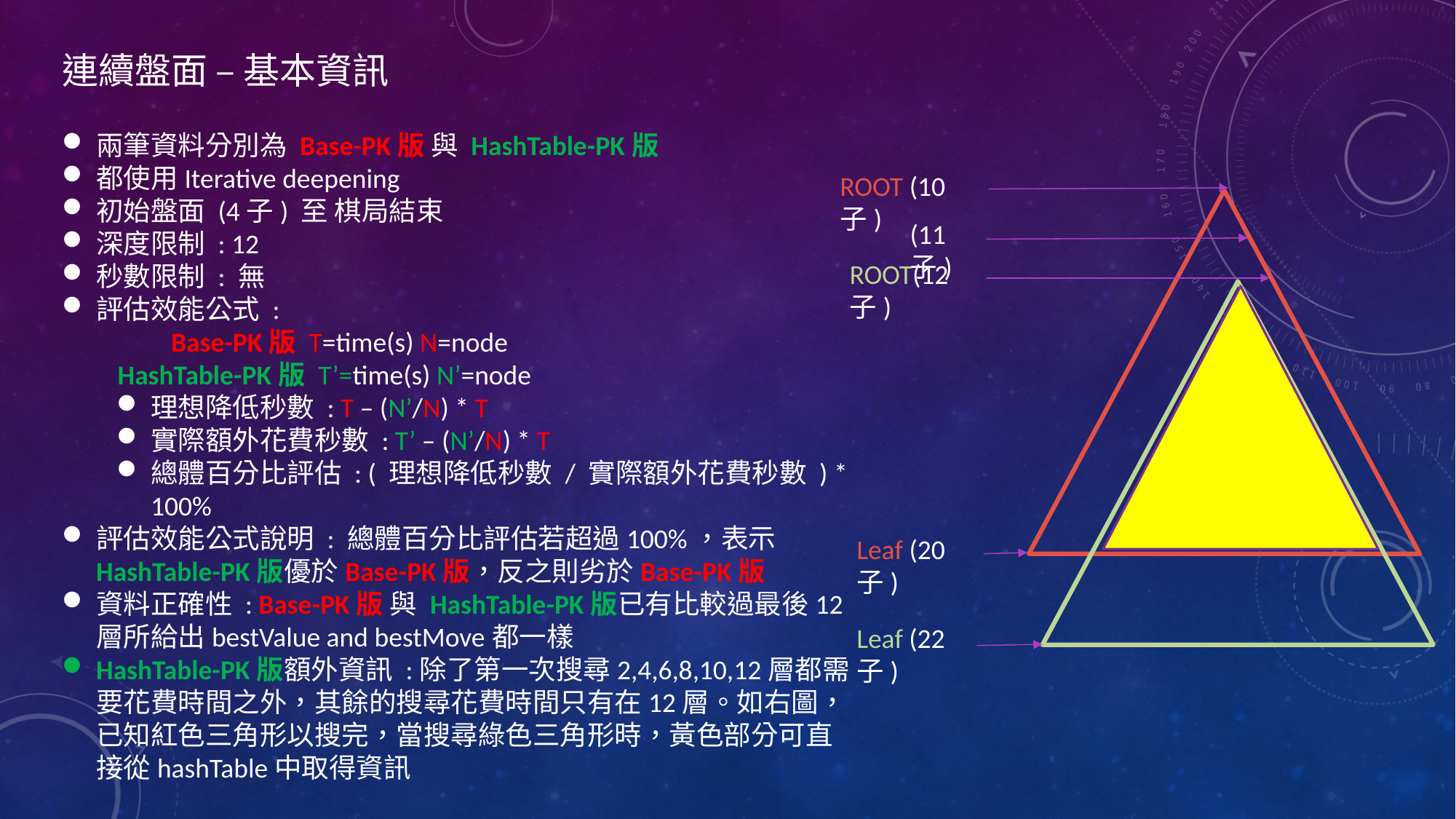

連續盤面 – 基本資訊
兩筆資料分別為 Base-PK版 與 HashTable-PK版
都使用Iterative deepening
初始盤面 (4子) 至 棋局結束
深度限制 : 12
秒數限制 : 無
評估效能公式 :
	Base-PK版 T=time(s) N=node
         HashTable-PK版 T’=time(s) N’=node
理想降低秒數 : T – (N’/N) * T
實際額外花費秒數 : T’ – (N’/N) * T
總體百分比評估 : ( 理想降低秒數 / 實際額外花費秒數 ) * 100%
評估效能公式說明 : 總體百分比評估若超過100%，表示HashTable-PK版優於Base-PK版，反之則劣於Base-PK版
資料正確性 : Base-PK版 與 HashTable-PK版已有比較過最後12層所給出bestValue and bestMove都一樣
HashTable-PK版額外資訊 :除了第一次搜尋2,4,6,8,10,12層都需要花費時間之外，其餘的搜尋花費時間只有在12層。如右圖，已知紅色三角形以搜完，當搜尋綠色三角形時，黃色部分可直接從hashTable中取得資訊
ROOT (10子)

(11子)
ROOT(12子)

Leaf (20子)
Leaf (22子)